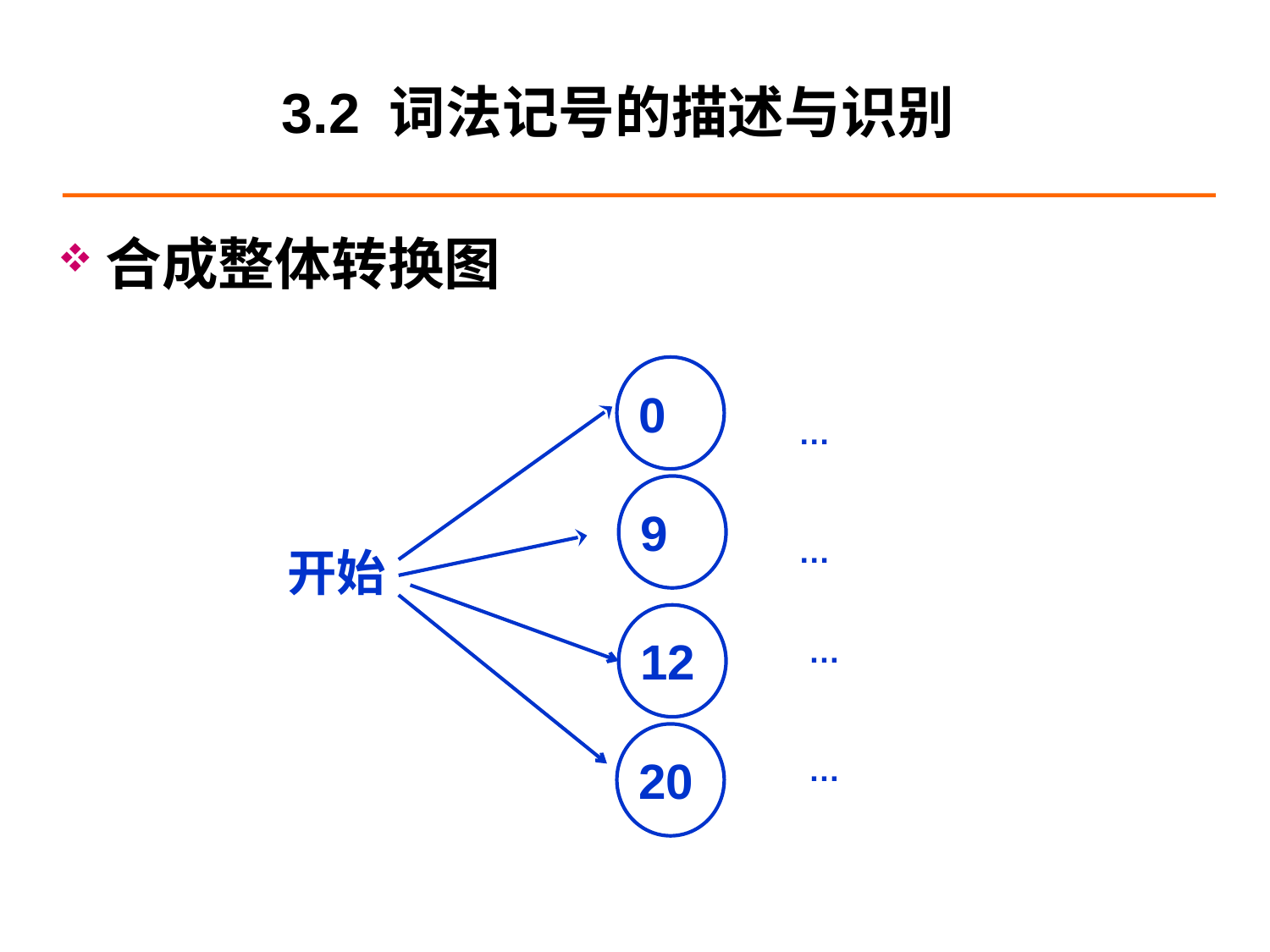

# 3.2 词法记号的描述与识别
合成整体转换图
0

9

开始
12
20
…
…
…
…